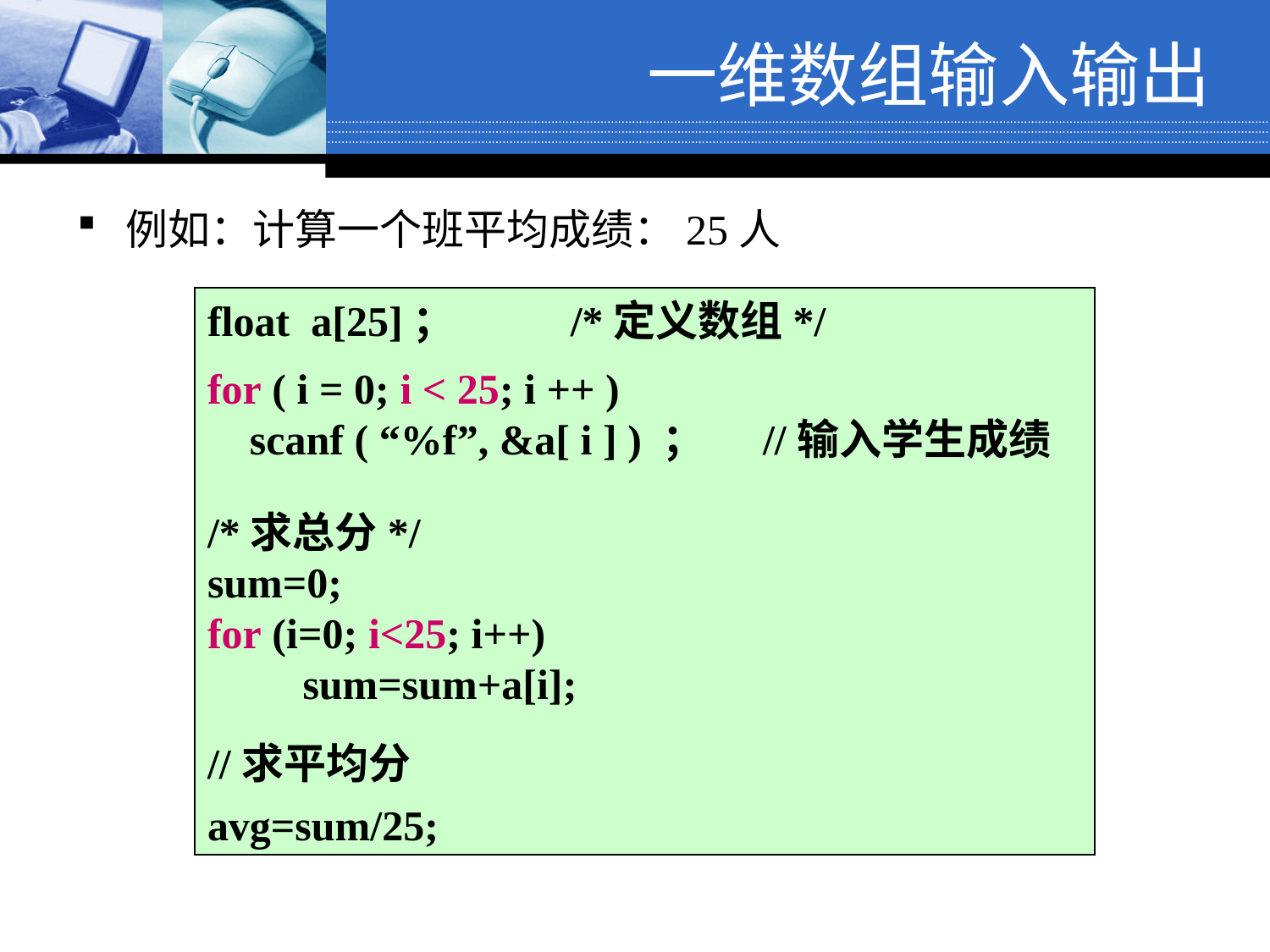

一维数组输入输出
例如：计算一个班平均成绩：25人

float  a[25]；           /*定义数组*/

for ( i = 0; i < 25; i ++ )
    scanf ( “%f”, &a[ i ] ) ；     //输入学生成绩

/*求总分*/
sum=0;
for (i=0; i<25; i++)
         sum=sum+a[i];

//求平均分
avg=sum/25;